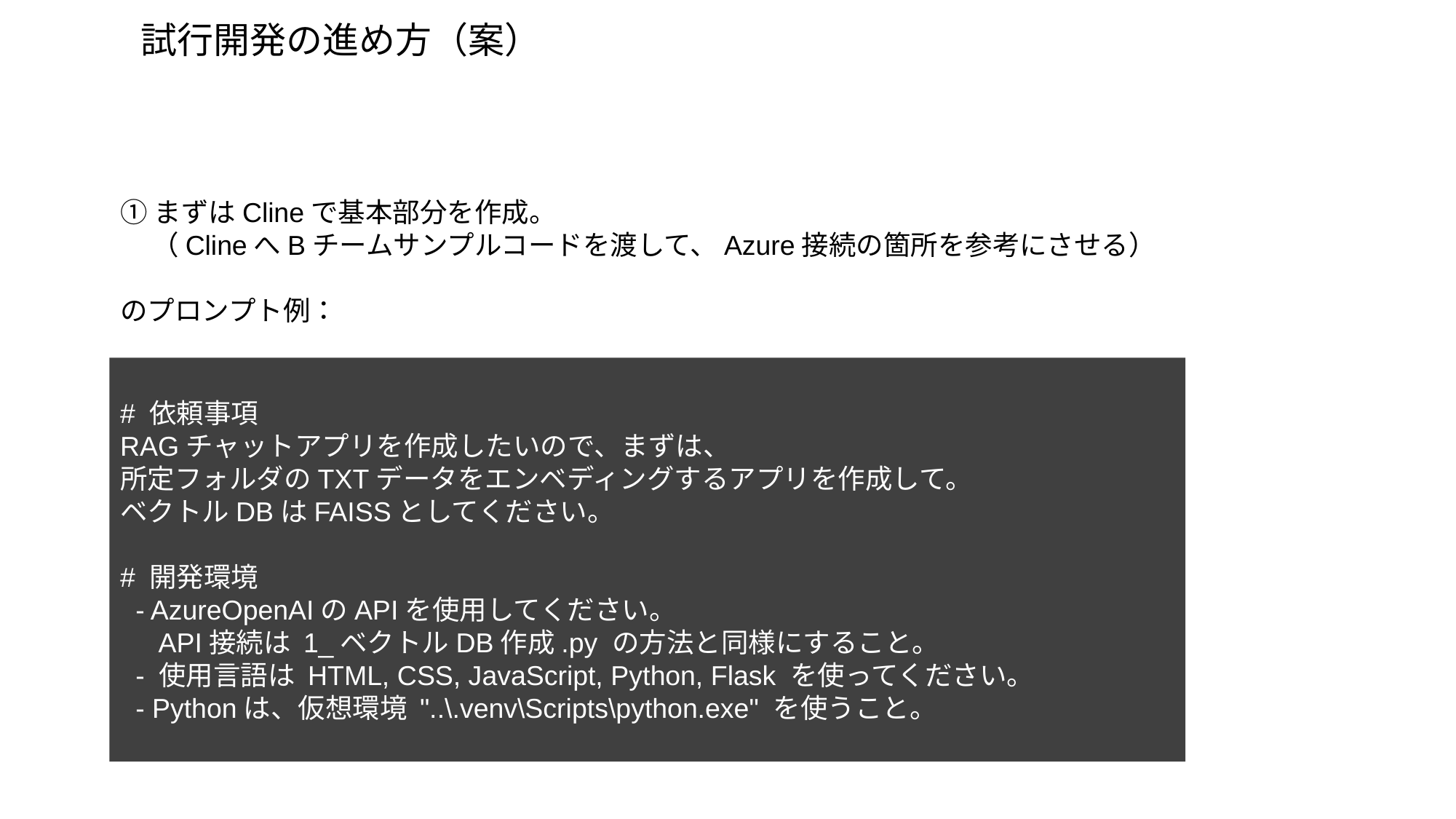

試行開発の進め方（案）
①まずはClineで基本部分を作成。
    （ClineへBチームサンプルコードを渡して、Azure接続の箇所を参考にさせる）

のプロンプト例：

# 依頼事項
RAGチャットアプリを作成したいので、まずは、
所定フォルダのTXTデータをエンベディングするアプリを作成して。
ベクトルDBはFAISSとしてください。

# 開発環境
  - AzureOpenAIのAPIを使用してください。
     API接続は 1_ベクトルDB作成.py の方法と同様にすること。
  - 使用言語は HTML, CSS, JavaScript, Python, Flask を使ってください。
  - Pythonは、仮想環境 "..\.venv\Scripts\python.exe" を使うこと。